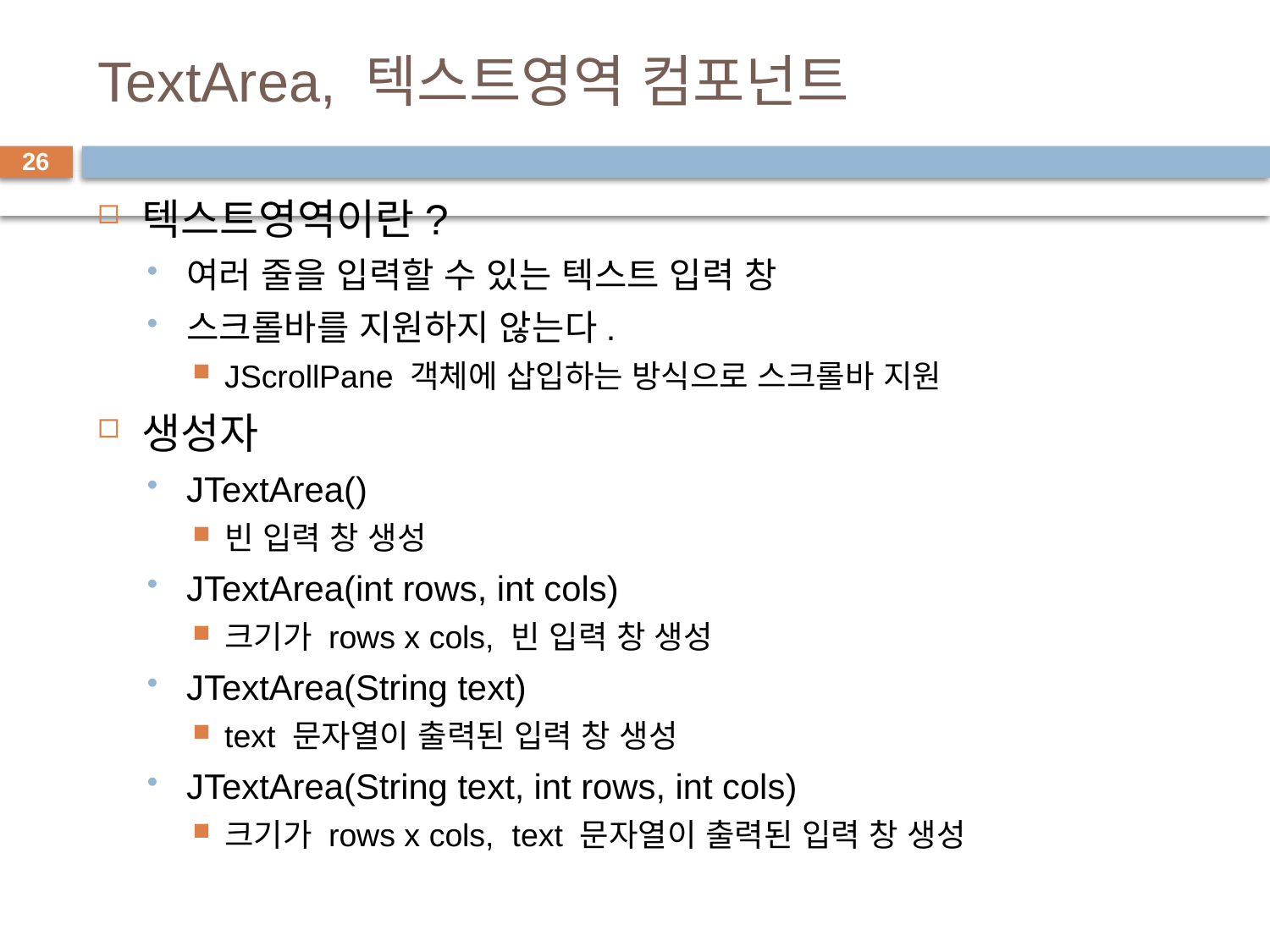

# TextArea, 텍스트영역 컴포넌트
26
텍스트영역이란?
여러 줄을 입력할 수 있는 텍스트 입력 창
스크롤바를 지원하지 않는다.
JScrollPane 객체에 삽입하는 방식으로 스크롤바 지원
생성자
JTextArea()
빈 입력 창 생성
JTextArea(int rows, int cols)
크기가 rows x cols, 빈 입력 창 생성
JTextArea(String text)
text 문자열이 출력된 입력 창 생성
JTextArea(String text, int rows, int cols)
크기가 rows x cols,  text 문자열이 출력된 입력 창 생성